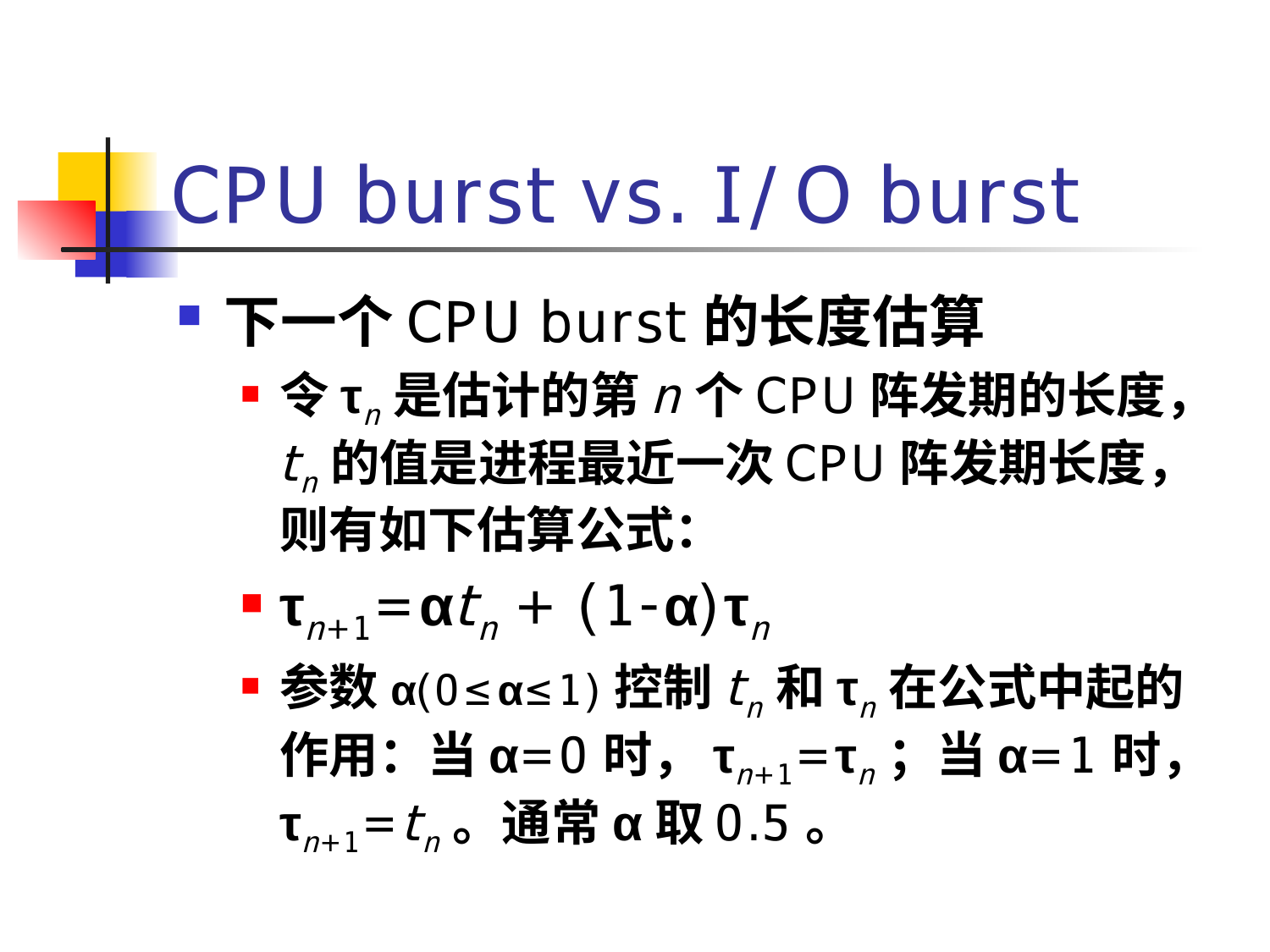

# CPU burst vs. I/O burst
下一个CPU burst的长度估算
令τn是估计的第n个CPU阵发期的长度， tn的值是进程最近一次CPU阵发期长度，则有如下估算公式：
τn+1=αtn + (1-α)τn
参数α(0≤α≤1)控制tn和τn在公式中起的作用：当α=0时，τn+1=τn；当α=1时，τn+1=tn。通常α取0.5。